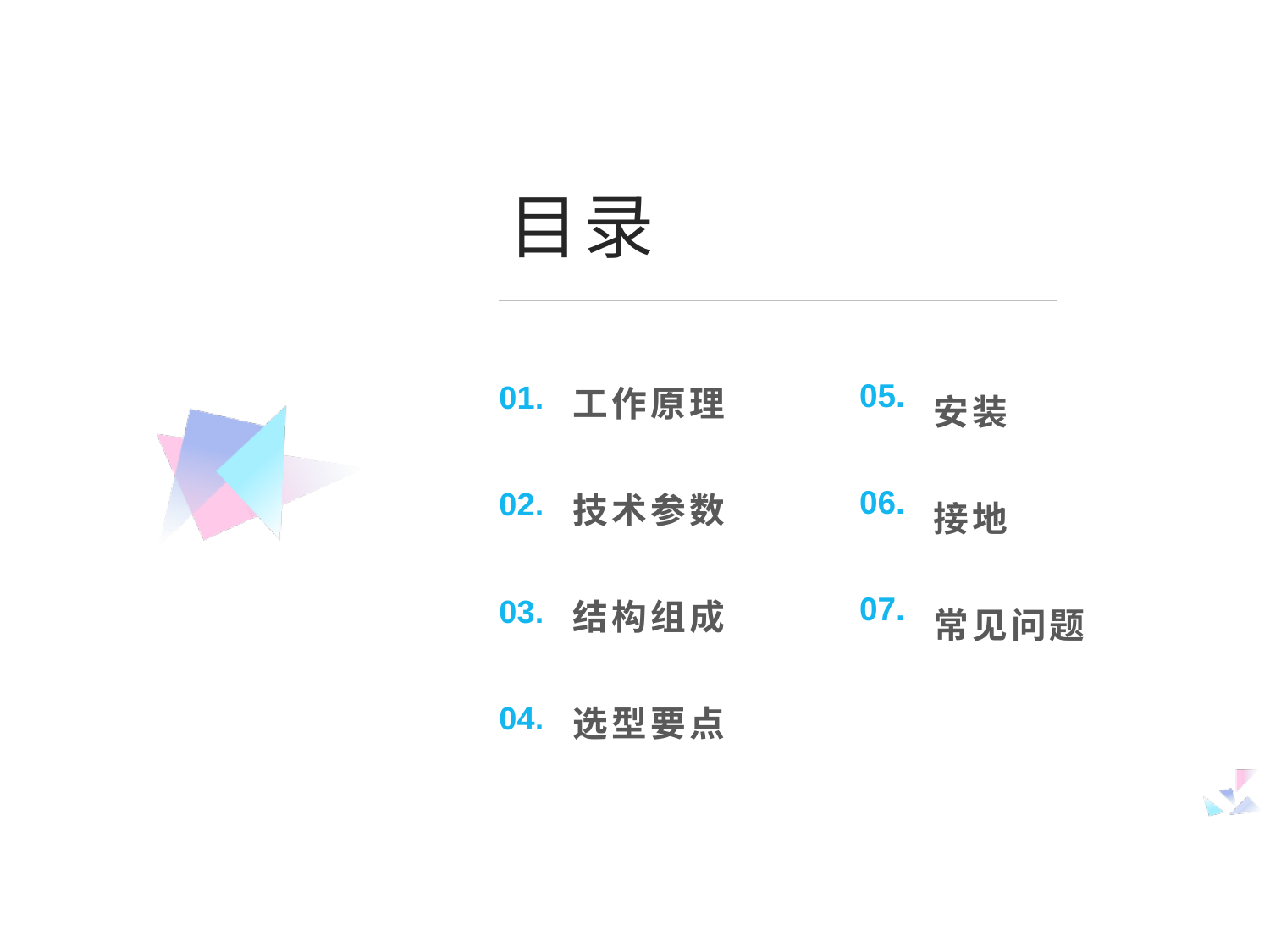

目录
工作原理
安装
01.
05.
技术参数
接地
02.
06.
结构组成
常见问题
03.
07.
选型要点
04.